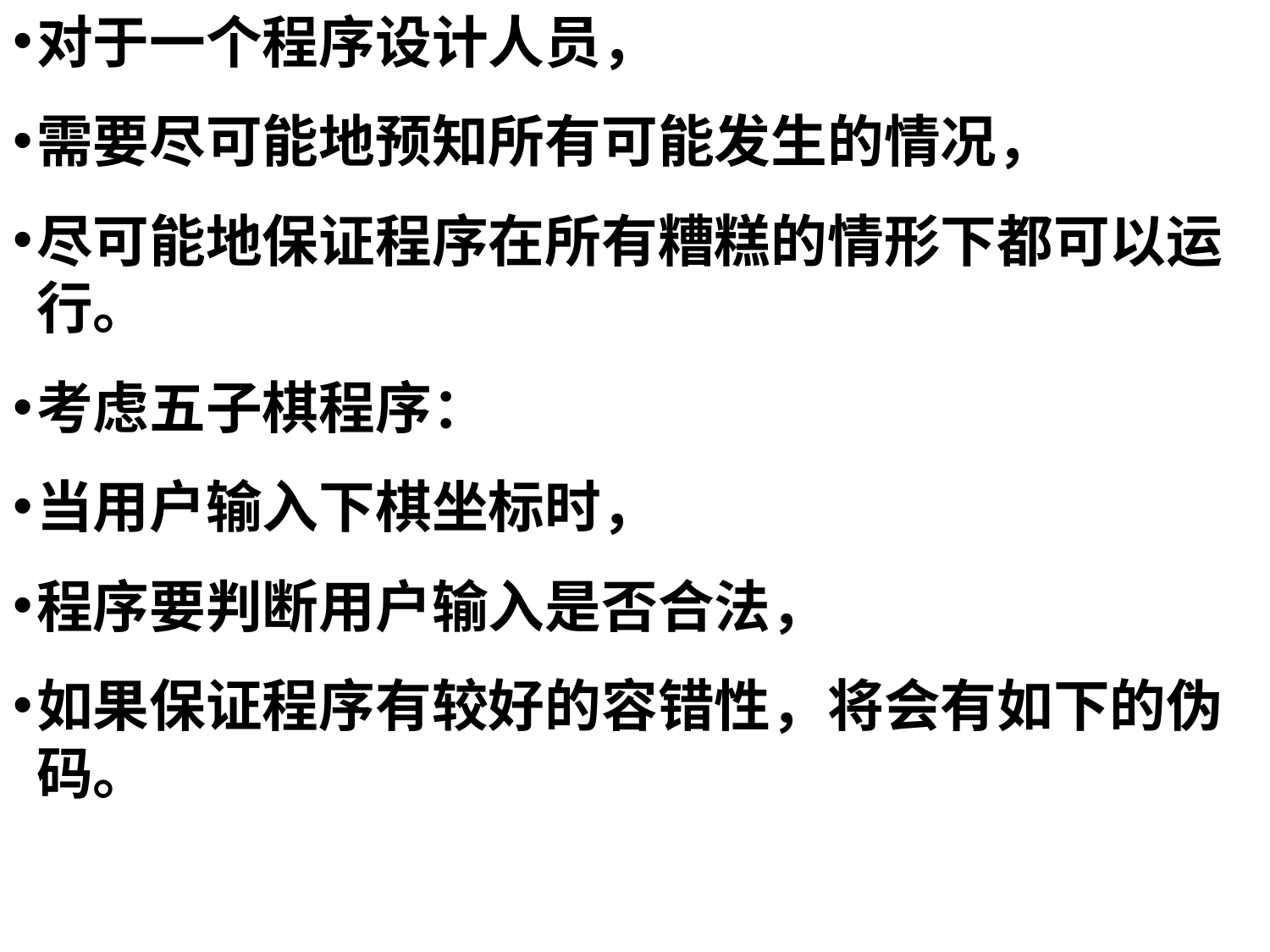

对于一个程序设计人员，
需要尽可能地预知所有可能发生的情况，
尽可能地保证程序在所有糟糕的情形下都可以运行。
考虑五子棋程序：
当用户输入下棋坐标时，
程序要判断用户输入是否合法，
如果保证程序有较好的容错性，将会有如下的伪码。